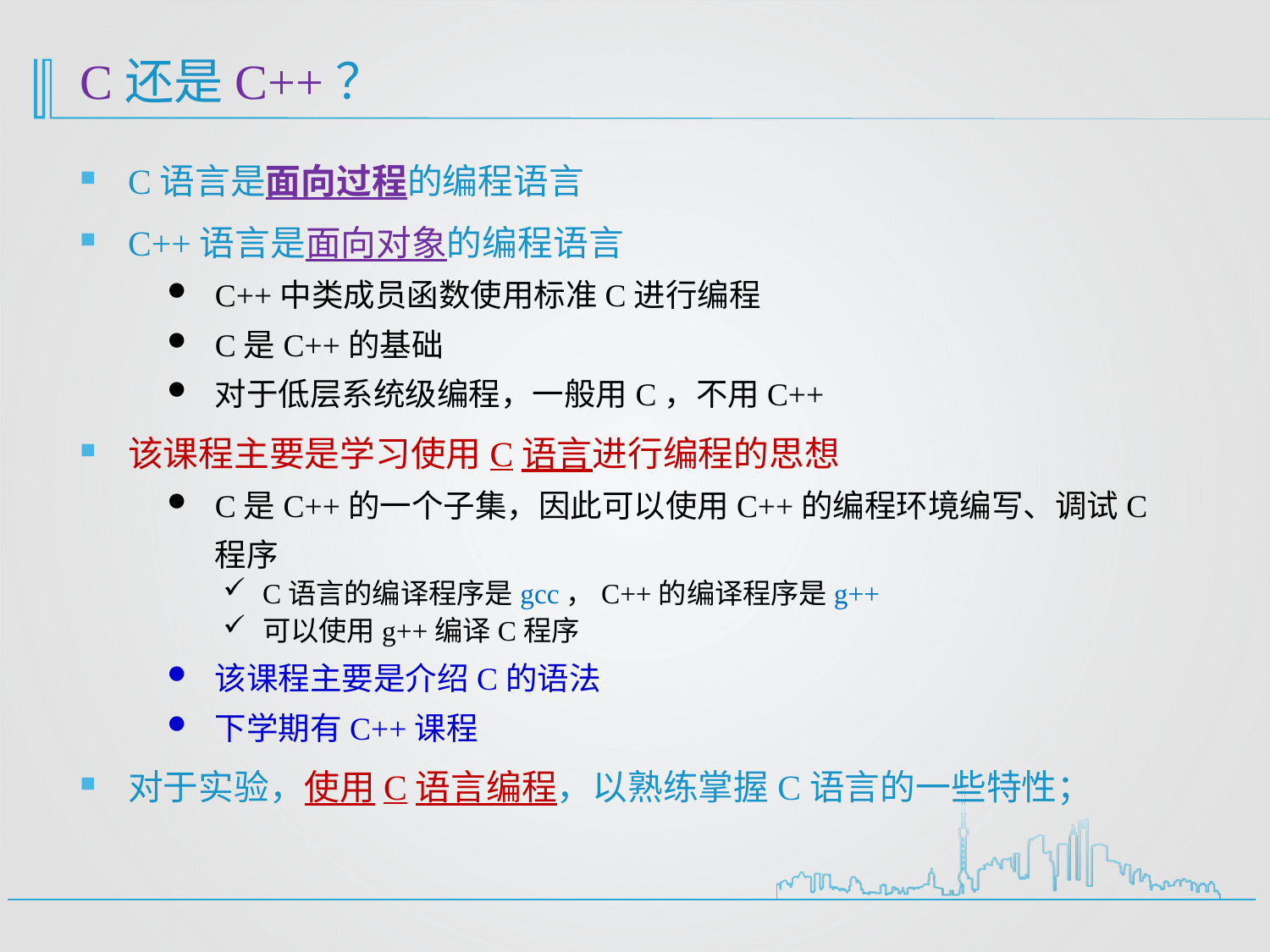

# C还是C++？
C语言是面向过程的编程语言
C++语言是面向对象的编程语言
C++中类成员函数使用标准C进行编程
C是C++的基础
对于低层系统级编程，一般用C，不用C++
该课程主要是学习使用C语言进行编程的思想
C是C++的一个子集，因此可以使用C++的编程环境编写、调试C程序
C语言的编译程序是gcc，C++的编译程序是g++
可以使用g++编译C程序
该课程主要是介绍C的语法
下学期有C++课程
对于实验，使用C语言编程，以熟练掌握C语言的一些特性；